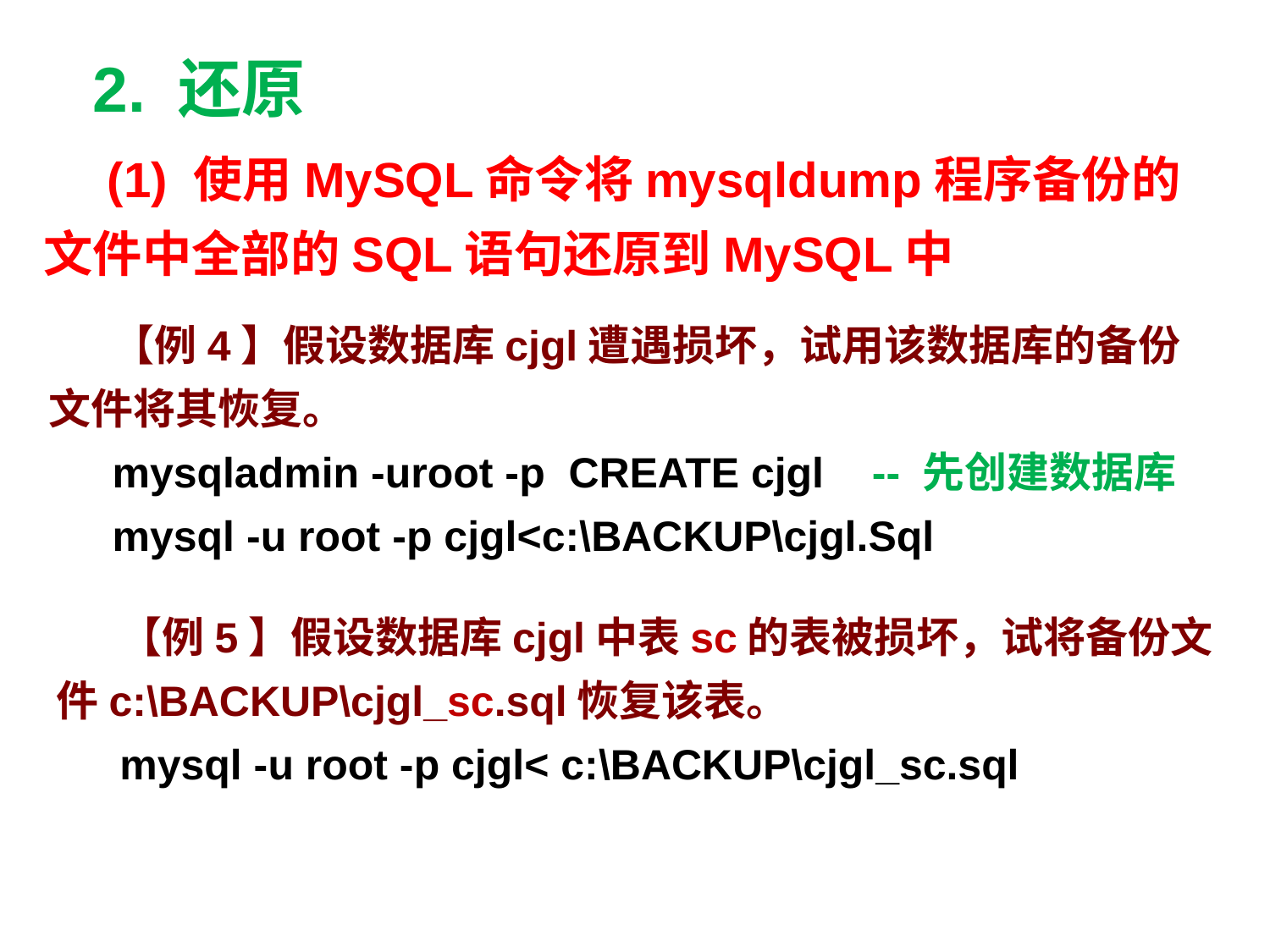

2. 还原
(1) 使用MySQL命令将mysqldump程序备份的文件中全部的SQL语句还原到MySQL中
【例4】假设数据库cjgl遭遇损坏，试用该数据库的备份文件将其恢复。
mysqladmin -uroot -p  CREATE cjgl    -- 先创建数据库
mysql -u root -p cjgl<c:\BACKUP\cjgl.Sql
【例5】假设数据库cjgl中表sc的表被损坏，试将备份文件c:\BACKUP\cjgl_sc.sql恢复该表。
mysql -u root -p cjgl< c:\BACKUP\cjgl_sc.sql